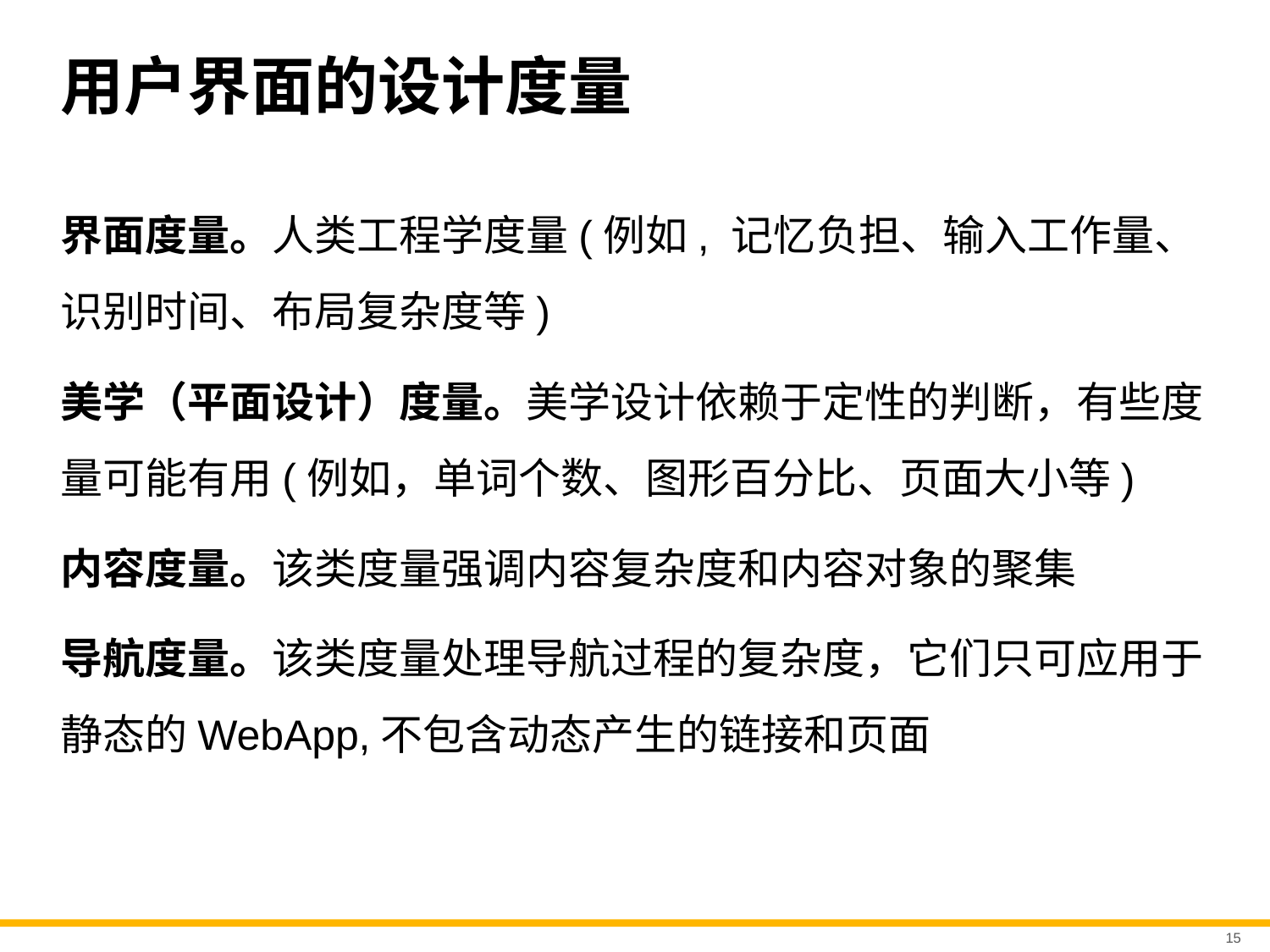

# 用户界面的设计度量
界面度量。人类工程学度量(例如, 记忆负担、输入工作量、识别时间、布局复杂度等)
美学（平面设计）度量。美学设计依赖于定性的判断，有些度量可能有用(例如，单词个数、图形百分比、页面大小等)
内容度量。该类度量强调内容复杂度和内容对象的聚集
导航度量。该类度量处理导航过程的复杂度，它们只可应用于静态的WebApp,不包含动态产生的链接和页面
15